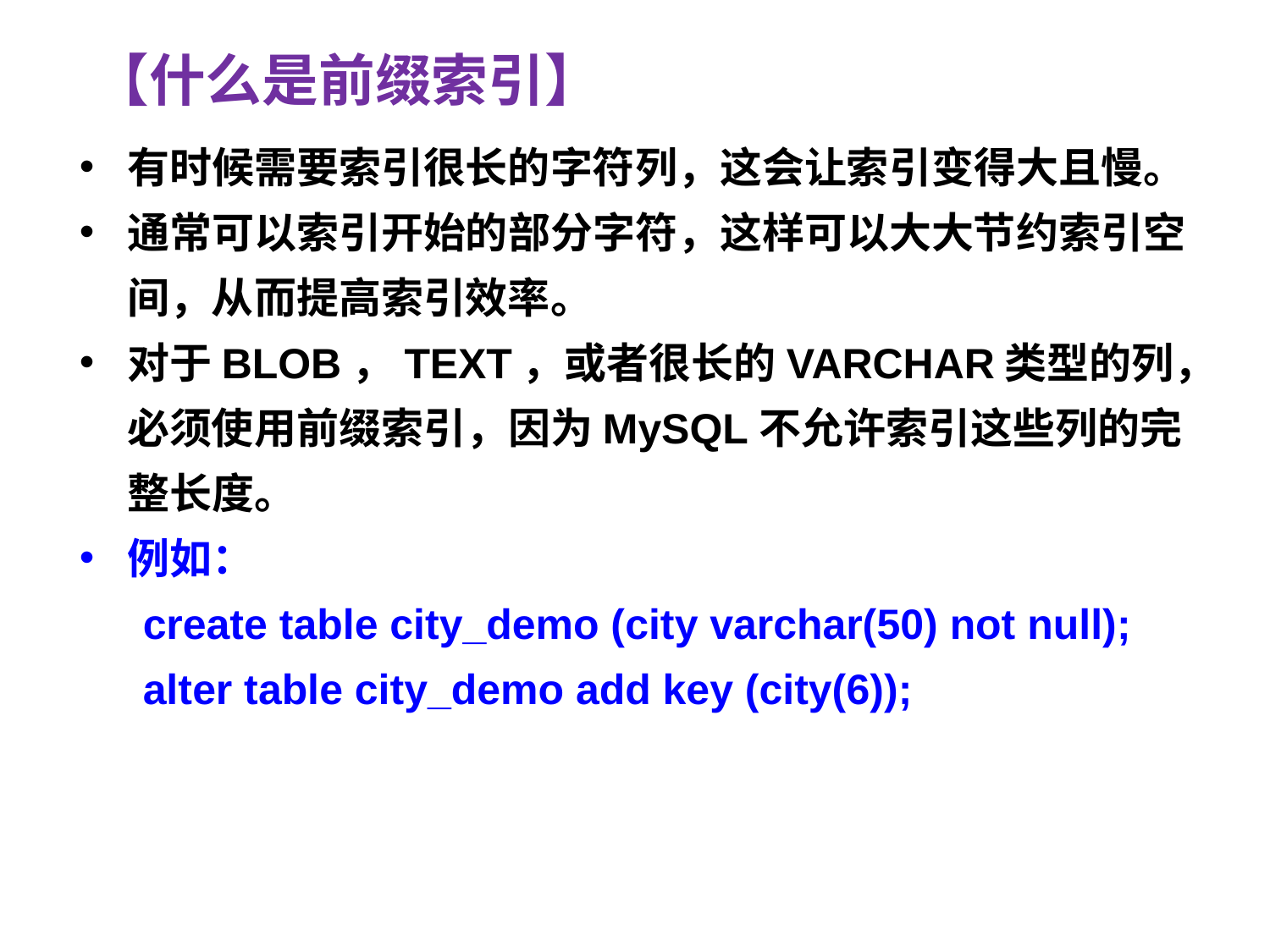

【什么是前缀索引】
有时候需要索引很长的字符列，这会让索引变得大且慢。
通常可以索引开始的部分字符，这样可以大大节约索引空间，从而提高索引效率。
对于BLOB，TEXT，或者很长的VARCHAR类型的列，必须使用前缀索引，因为MySQL不允许索引这些列的完整长度。
例如：
create table city_demo (city varchar(50) not null);
alter table city_demo add key (city(6));